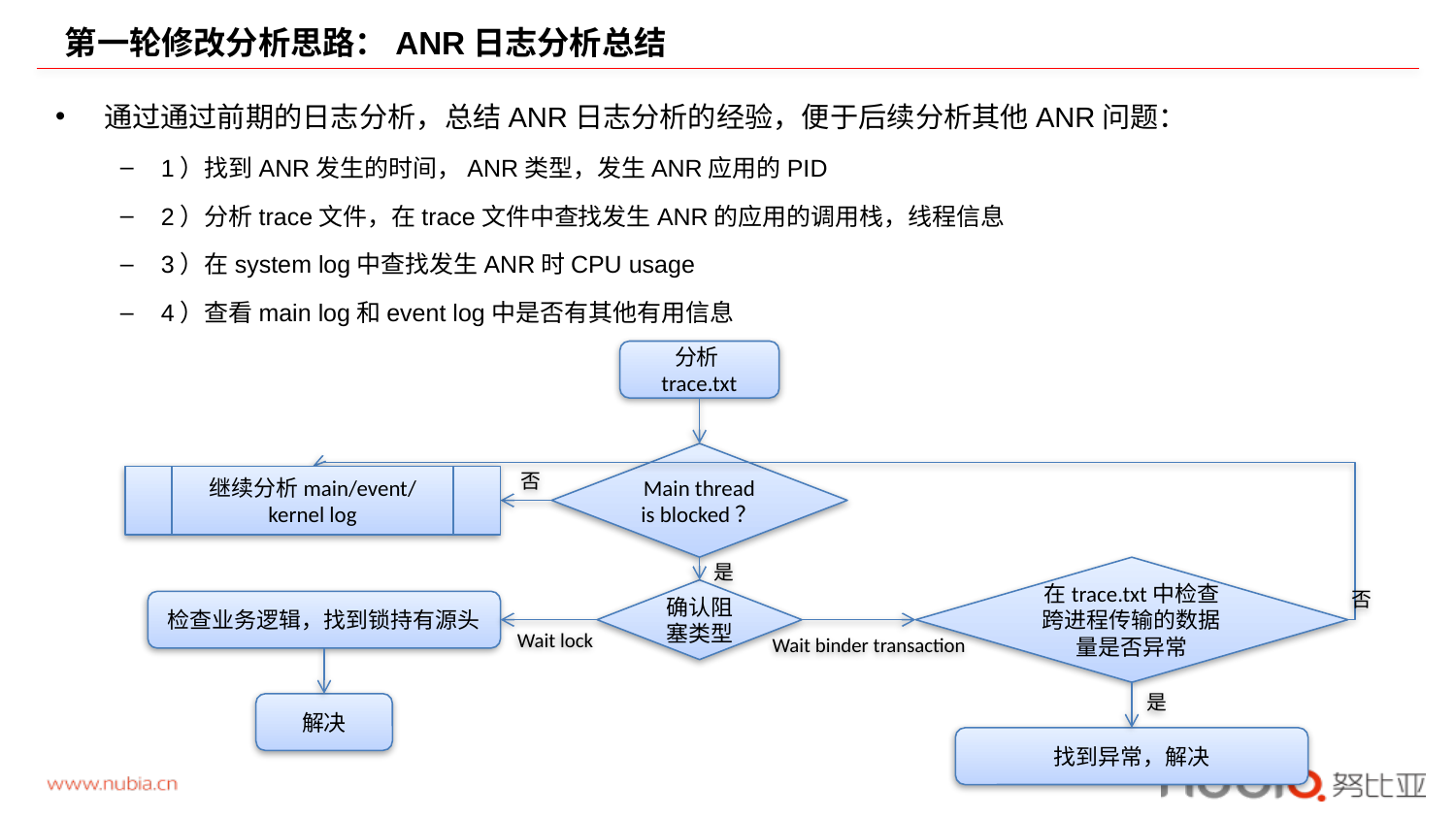

# 第一轮修改分析思路：ANR日志分析总结
通过通过前期的日志分析，总结ANR日志分析的经验，便于后续分析其他ANR问题：
1）找到ANR发生的时间，ANR类型，发生ANR应用的PID
2）分析trace文件，在trace文件中查找发生ANR的应用的调用栈，线程信息
3）在system log中查找发生ANR时CPU usage
4）查看main log和event log中是否有其他有用信息
分析trace.txt
Main thread is blocked？
否
继续分析main/event/kernel log
是
在trace.txt中检查跨进程传输的数据量是否异常
确认阻塞类型
否
检查业务逻辑，找到锁持有源头
Wait lock
Wait binder transaction
是
解决
找到异常，解决